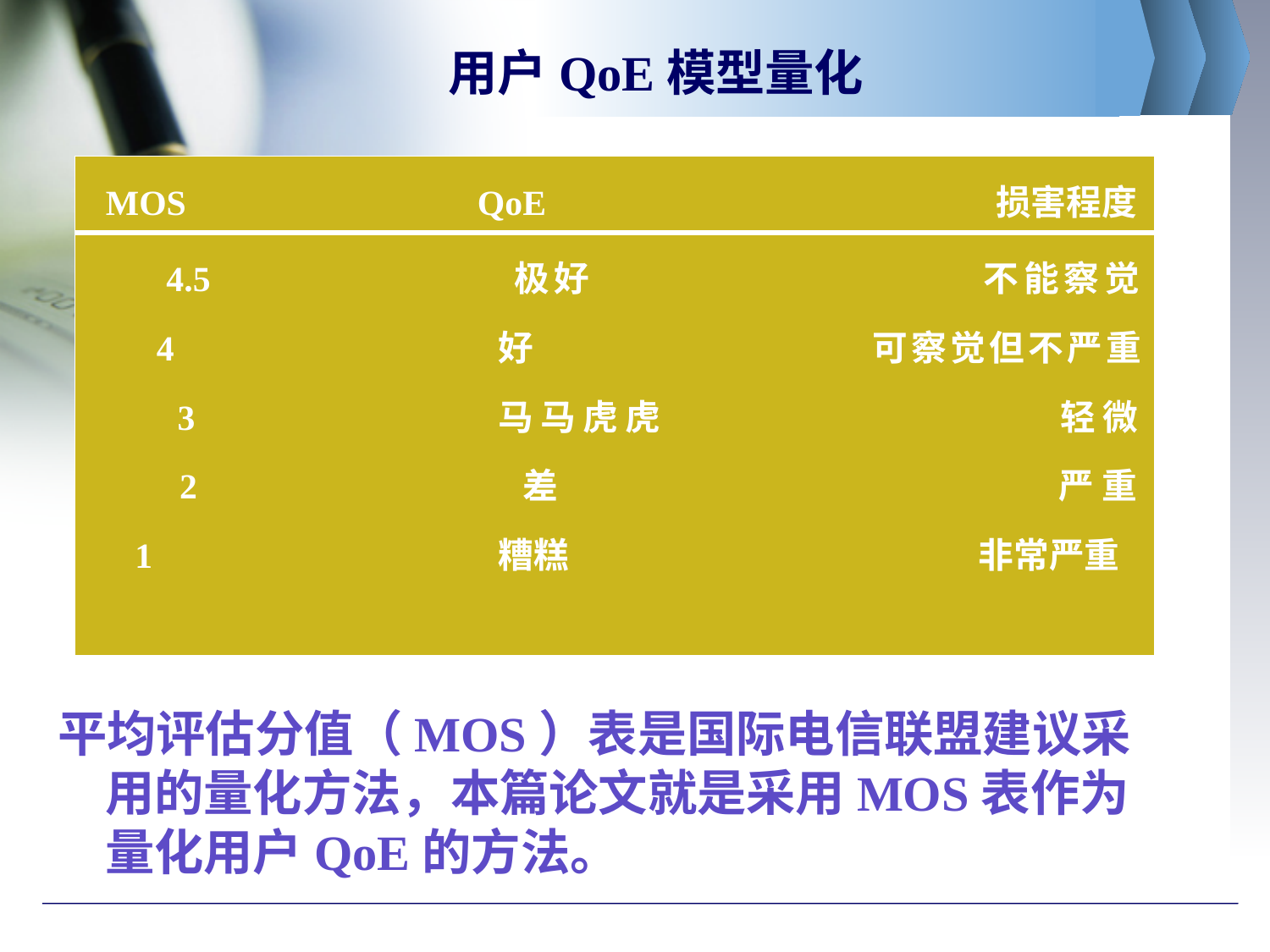

# 用户QoE模型量化
| MOS QoE 损害程度 |
| --- |
| 4.5 极好 不能察觉 4 好 可察觉但不严重 3 马马虎虎 轻微 2 差 严重 1 糟糕 非常严重 |
平均评估分值（MOS）表是国际电信联盟建议采用的量化方法，本篇论文就是采用MOS表作为量化用户QoE的方法。